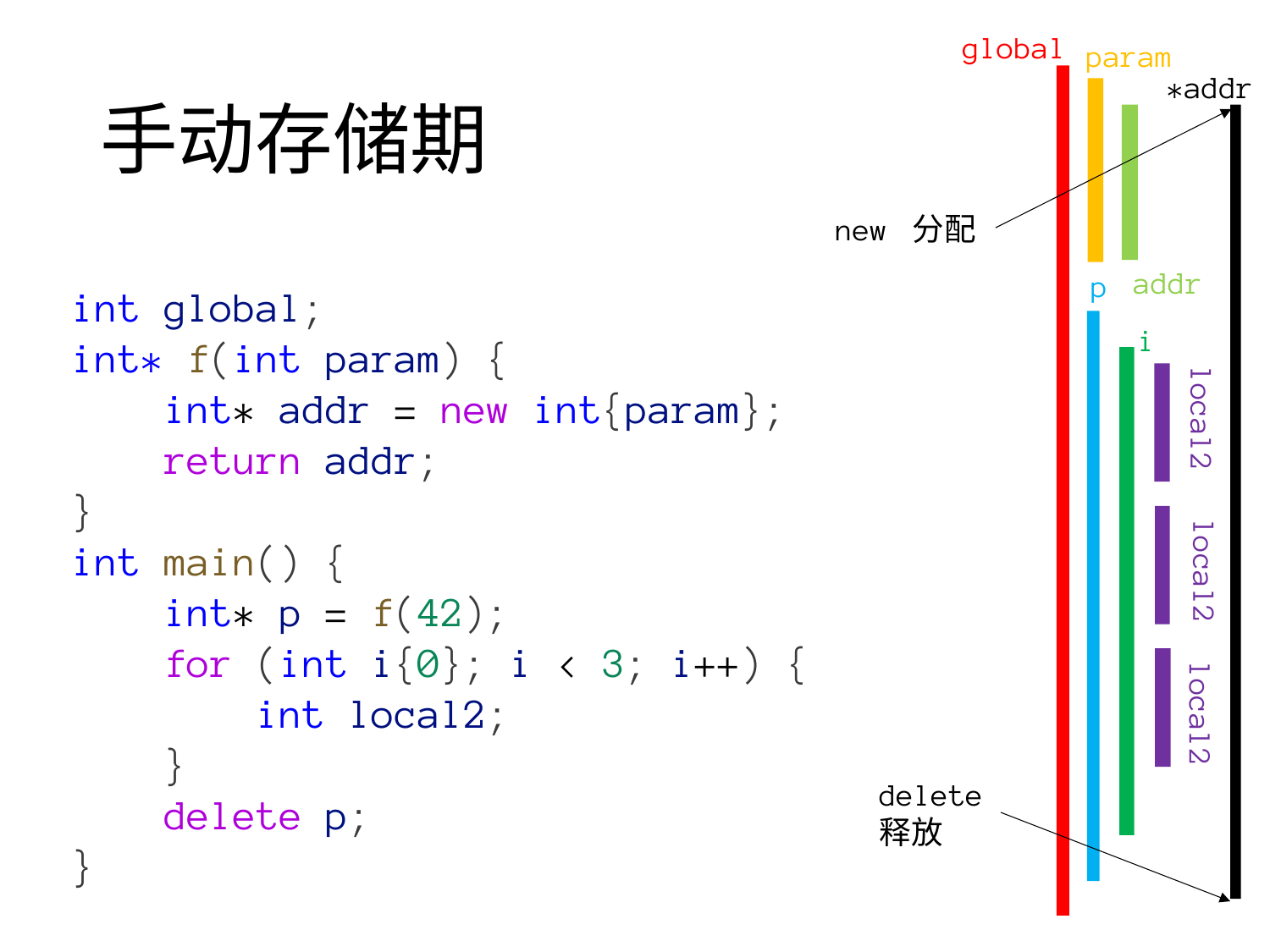

global
param
*addr

addr
p

i

local2

local2

local2
# 手动存储期
new 分配
int global;
int* f(int param) {
    int* addr = new int{param};
    return addr;
}
int main() {
    int* p = f(42);
    for (int i{0}; i < 3; i++) {
        int local2;
    }
    delete p;
}
delete 释放